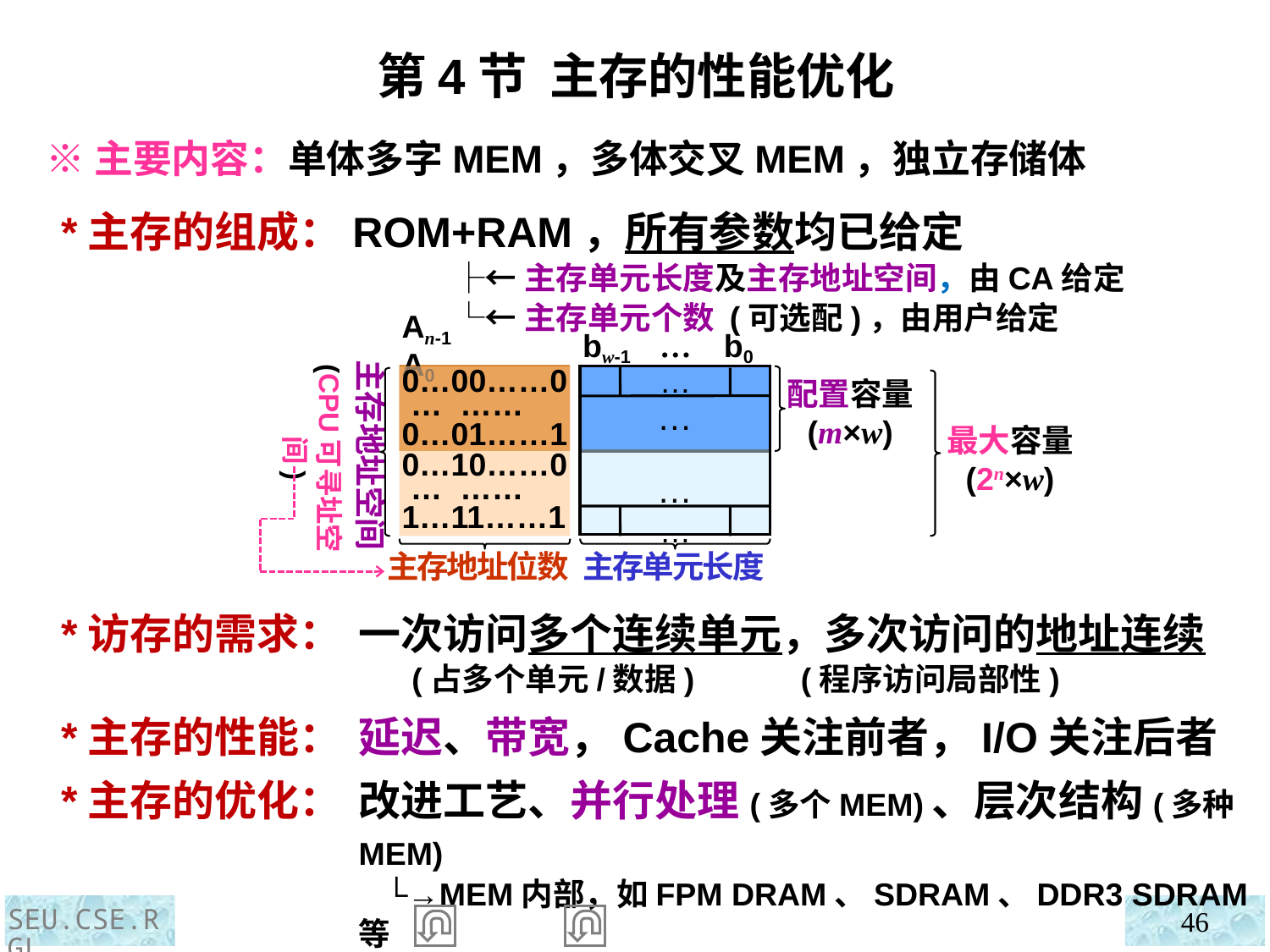

第4节  主存的性能优化
 ※主要内容：单体多字MEM，多体交叉MEM，独立存储体
  *主存的组成：

  *访存的需求：

  *主存的性能：
  *主存的优化：
ROM+RAM，所有参数均已给定
              ├←主存单元长度及主存地址空间，由CA给定
              └←主存单元个数 (可选配)，由用户给定
An-1           A0
bw-1    …    b0
主存地址空间
(CPU可寻址空间)
…
…

…
…
0…00……0
 …  ……
0…01……1 0…10……0
 …  ……
1…11……1

最大容量
(2n×w)

主存地址位数
主存单元长度

配置容量
(m×w)
一次访问多个连续单元，多次访问的地址连续
      (占多个单元/数据)            (程序访问局部性)
延迟、带宽，Cache关注前者，I/O关注后者
改进工艺、并行处理(多个MEM)、层次结构(多种MEM)
   └→MEM内部，如FPM DRAM、SDRAM、DDR3 SDRAM等
SEU.CSE.RGL
46